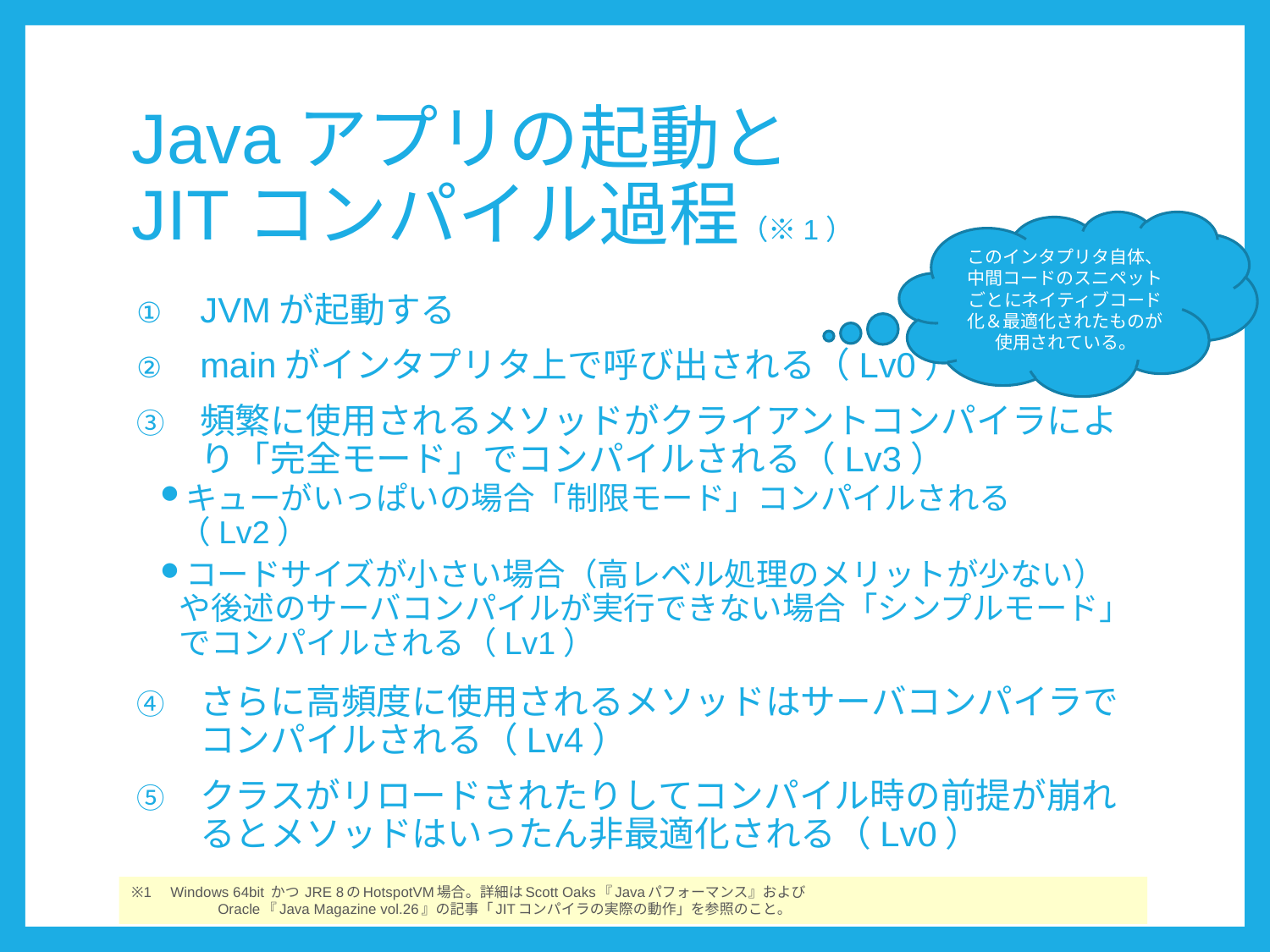

# Javaアプリの起動と JITコンパイル過程（※1）
このインタプリタ自体、中間コードのスニペットごとにネイティブコード化＆最適化されたものが使用されている。
JVMが起動する
mainがインタプリタ上で呼び出される（Lv0）
頻繁に使用されるメソッドがクライアントコンパイラにより「完全モード」でコンパイルされる（Lv3）
キューがいっぱいの場合「制限モード」コンパイルされる（Lv2）
コードサイズが小さい場合（高レベル処理のメリットが少ない）や後述のサーバコンパイルが実行できない場合「シンプルモード」でコンパイルされる（Lv1）
さらに高頻度に使用されるメソッドはサーバコンパイラでコンパイルされる（Lv4）
クラスがリロードされたりしてコンパイル時の前提が崩れるとメソッドはいったん非最適化される（Lv0）

※1　Windows 64bit かつ JRE 8のHotspotVM場合。詳細はScott Oaks『Javaパフォーマンス』および
	Oracle『Java Magazine vol.26』の記事「JITコンパイラの実際の動作」を参照のこと。